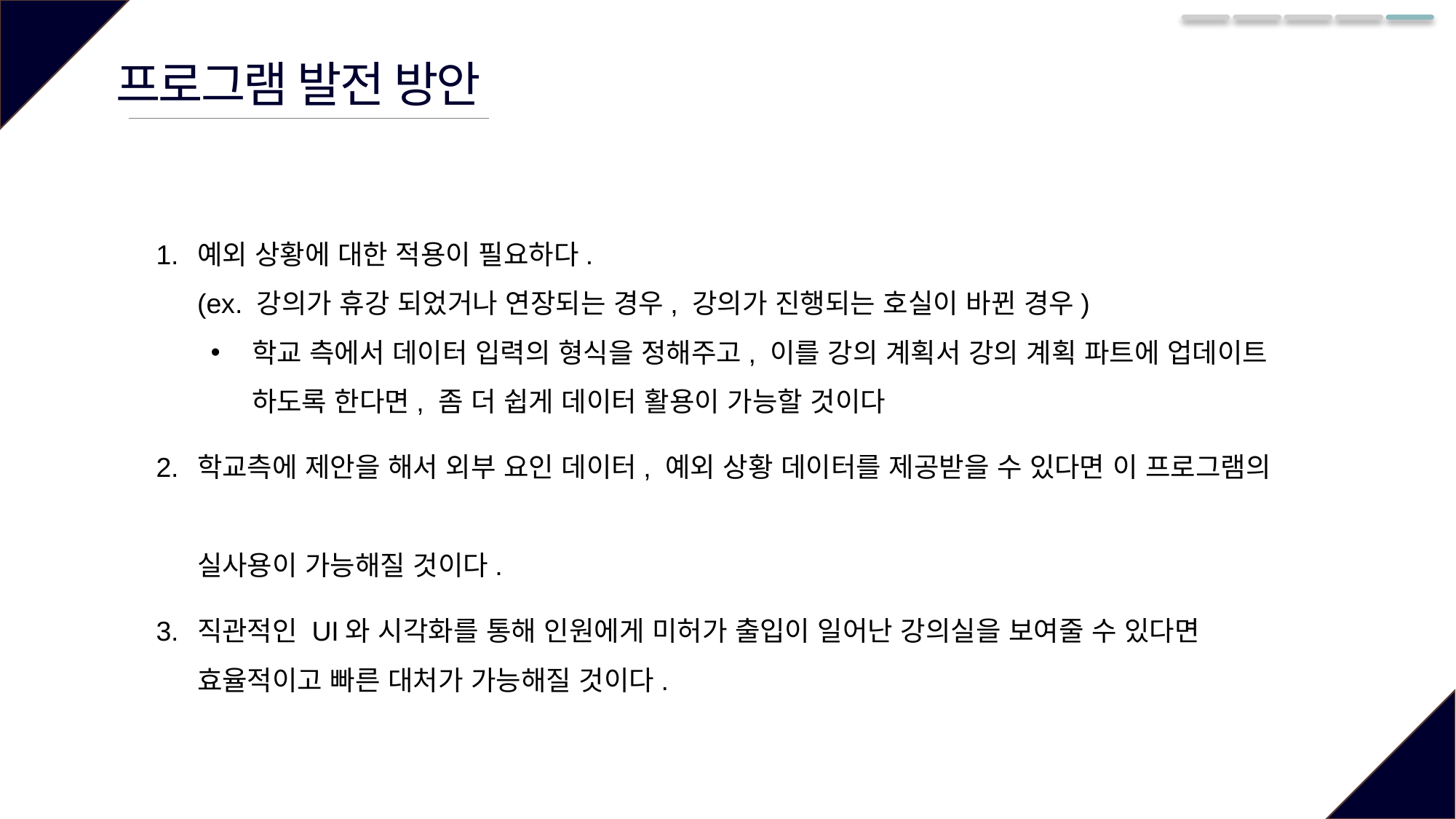

프로그램 발전 방안
예외 상황에 대한 적용이 필요하다.
(ex. 강의가 휴강 되었거나 연장되는 경우, 강의가 진행되는 호실이 바뀐 경우)
학교 측에서 데이터 입력의 형식을 정해주고, 이를 강의 계획서 강의 계획 파트에 업데이트
하도록 한다면, 좀 더 쉽게 데이터 활용이 가능할 것이다

학교측에 제안을 해서 외부 요인 데이터, 예외 상황 데이터를 제공받을 수 있다면 이 프로그램의
실사용이 가능해질 것이다.

직관적인 UI와 시각화를 통해 인원에게 미허가 출입이 일어난 강의실을 보여줄 수 있다면
효율적이고 빠른 대처가 가능해질 것이다.